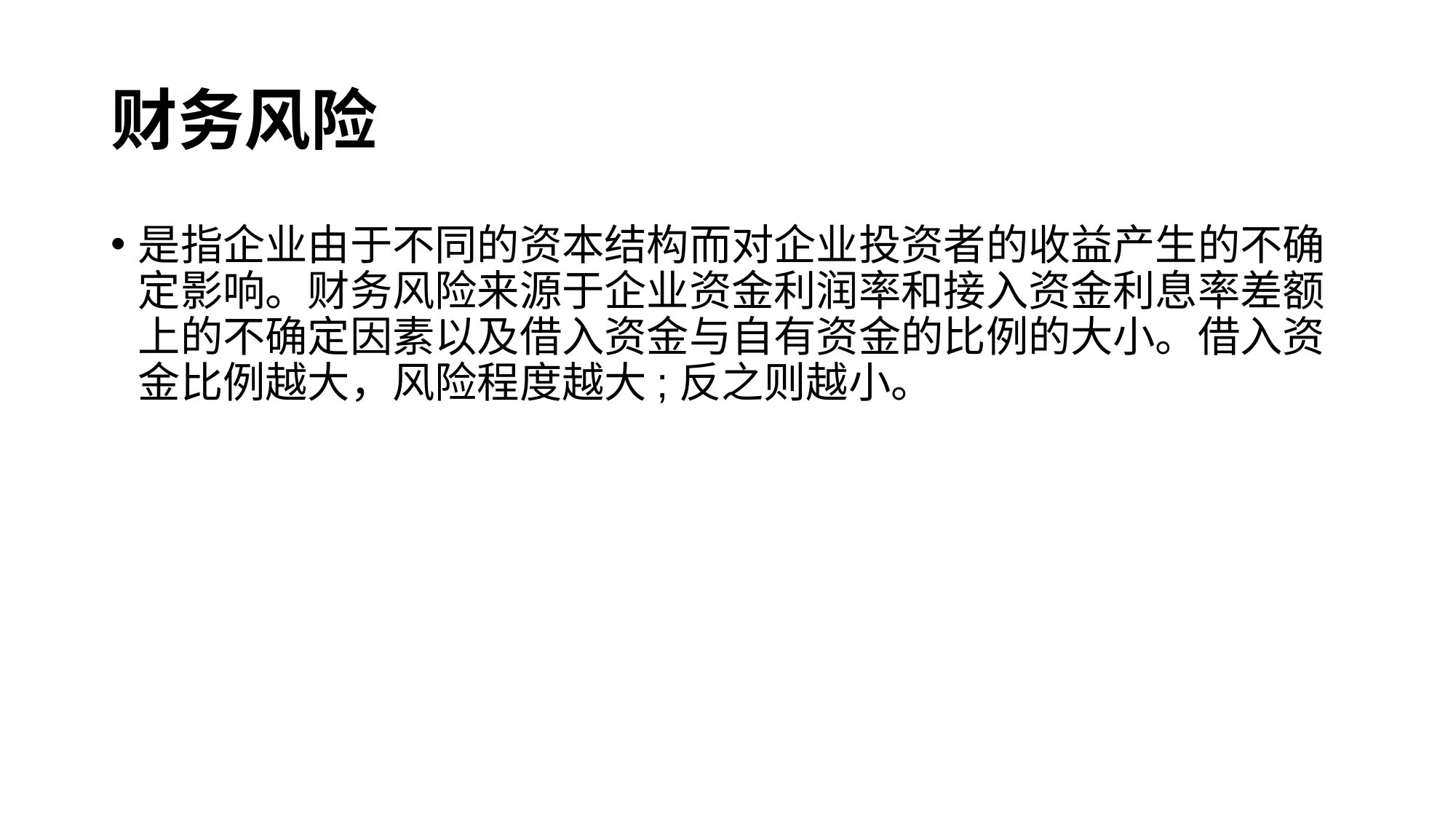

# 财务风险
是指企业由于不同的资本结构而对企业投资者的收益产生的不确定影响。财务风险来源于企业资金利润率和接入资金利息率差额上的不确定因素以及借入资金与自有资金的比例的大小。借入资金比例越大，风险程度越大;反之则越小。